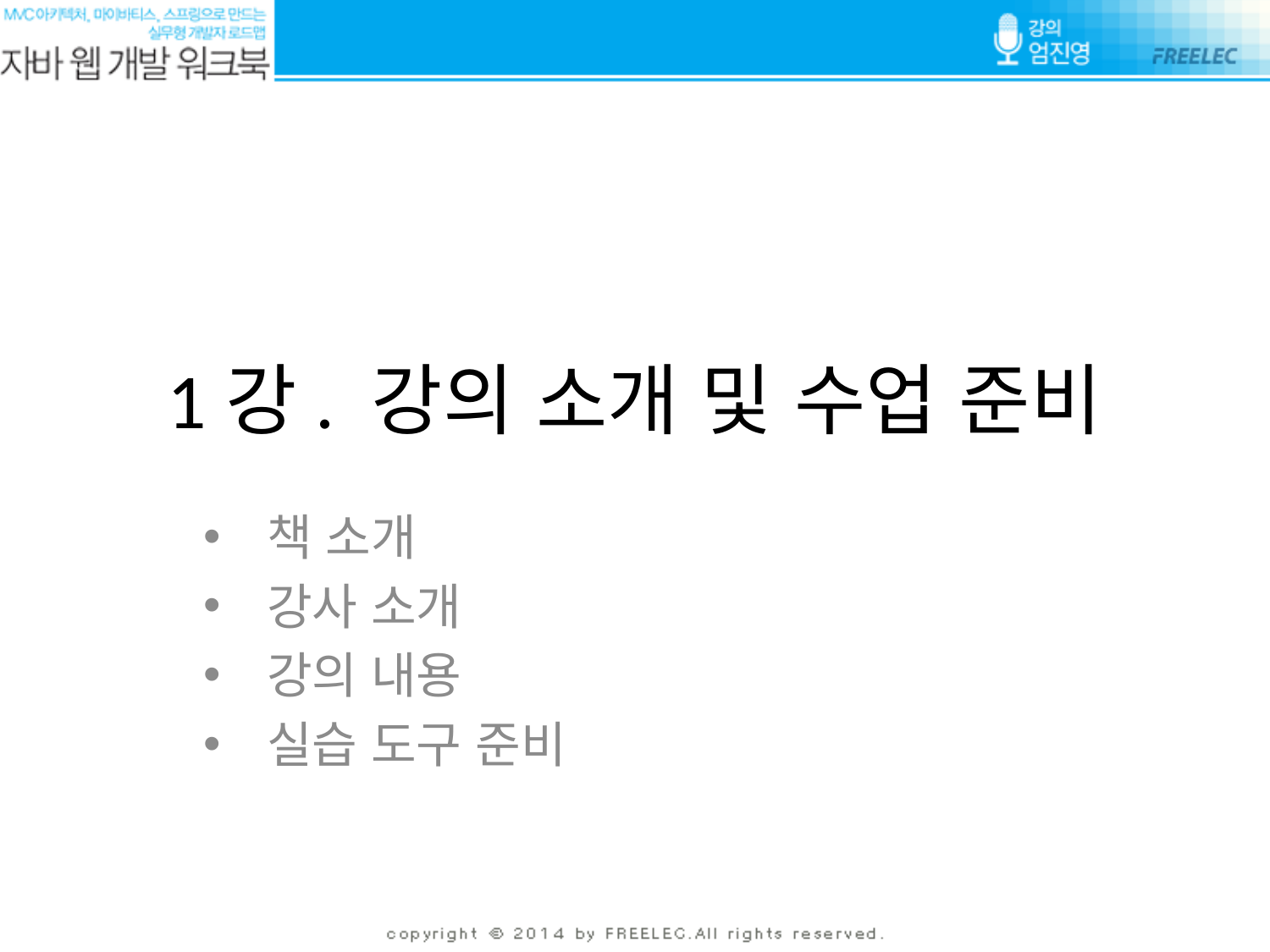

# 1강. 강의 소개 및 수업 준비
책 소개
강사 소개
강의 내용
실습 도구 준비